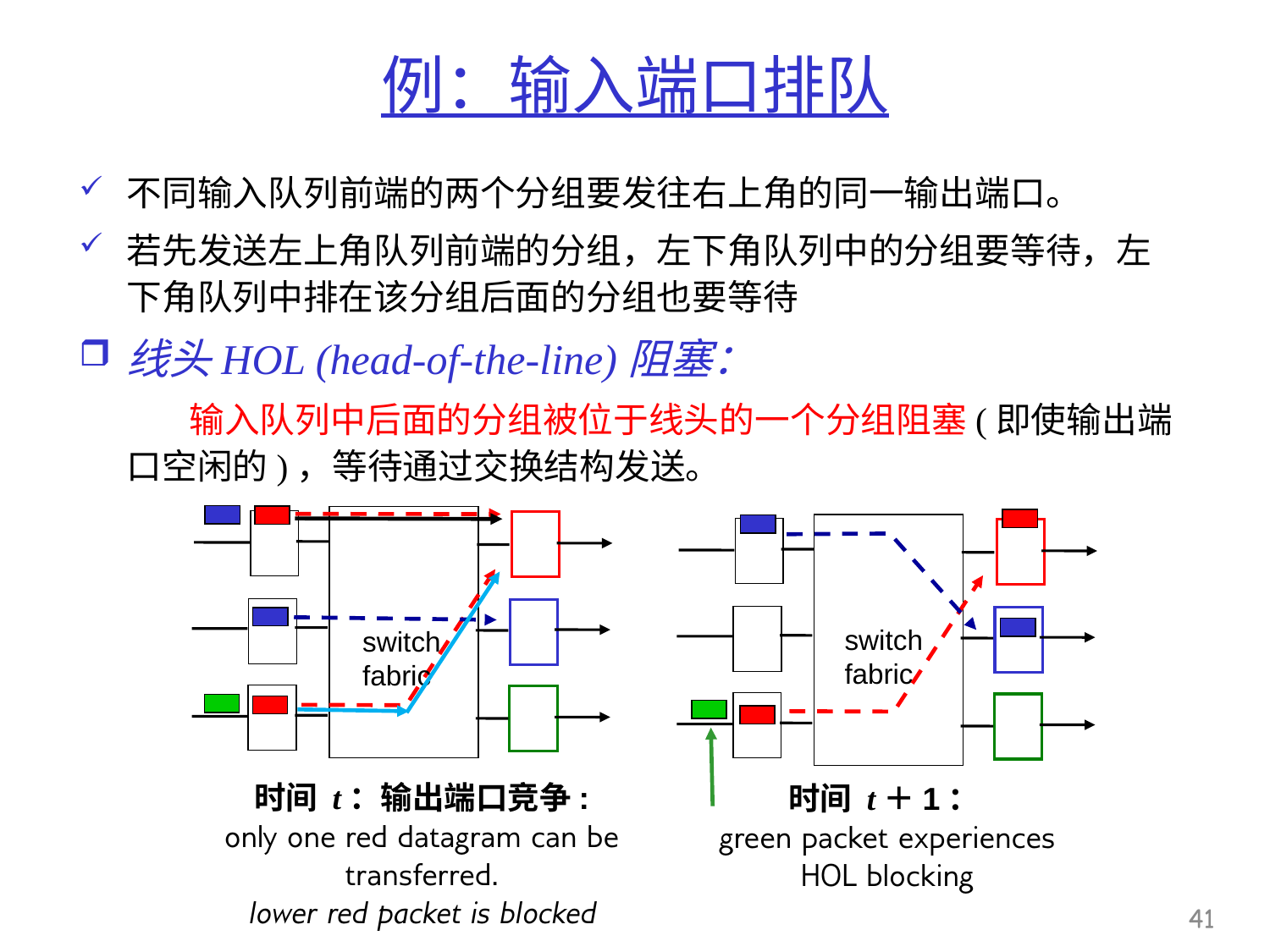

# 例：输入端口排队
不同输入队列前端的两个分组要发往右上角的同一输出端口。
若先发送左上角队列前端的分组，左下角队列中的分组要等待，左下角队列中排在该分组后面的分组也要等待
线头HOL (head-of-the-line)阻塞：
             输入队列中后面的分组被位于线头的一个分组阻塞(即使输出端口空闲的)，等待通过交换结构发送。

switch
fabric

时间 t＋1：
green packet experiences HOL blocking

switch
fabric

时间 t：输出端口竞争:
only one red datagram can be transferred.
lower red packet is blocked
41